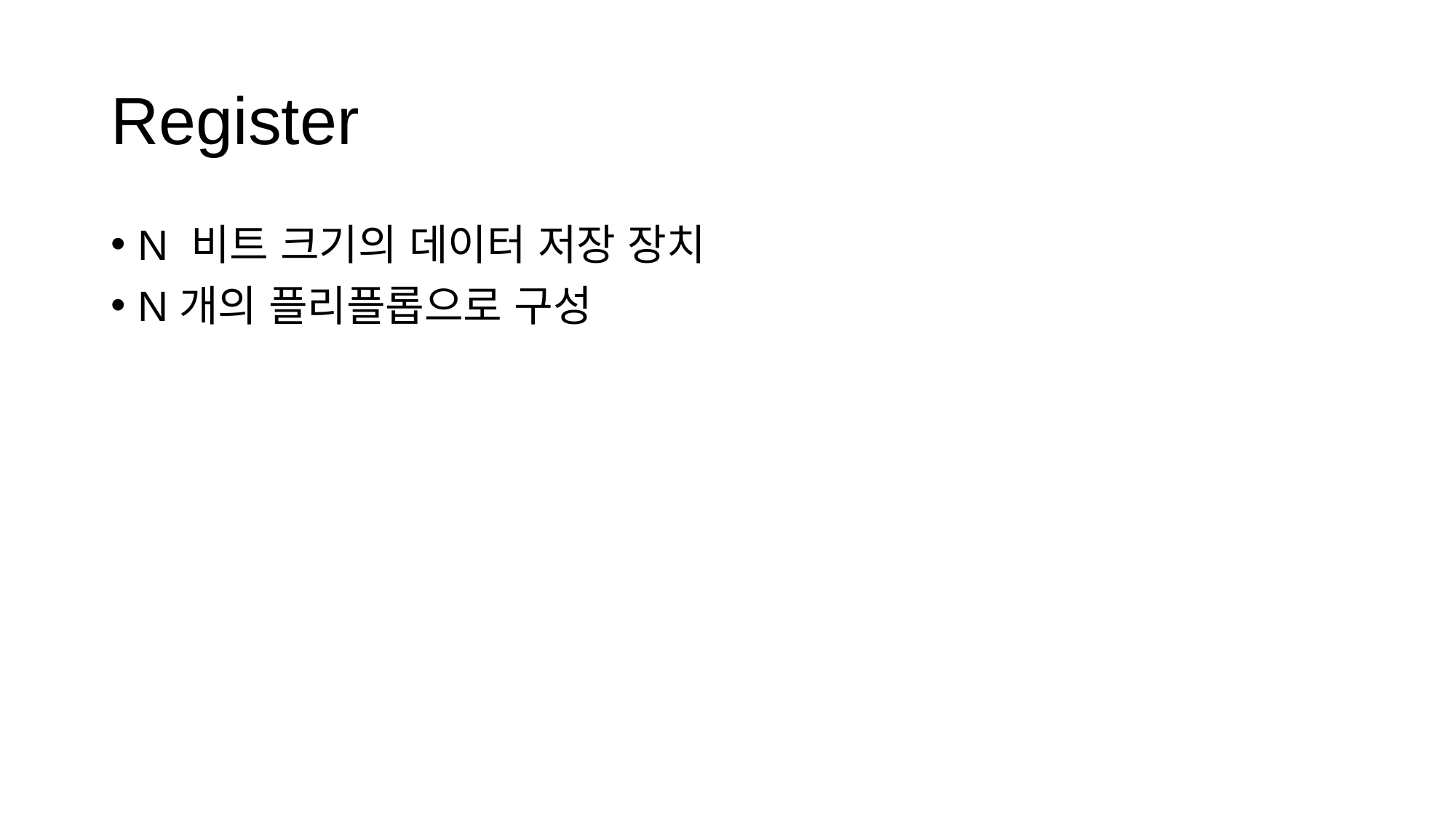

# Register
N 비트 크기의 데이터 저장 장치
N개의 플리플롭으로 구성